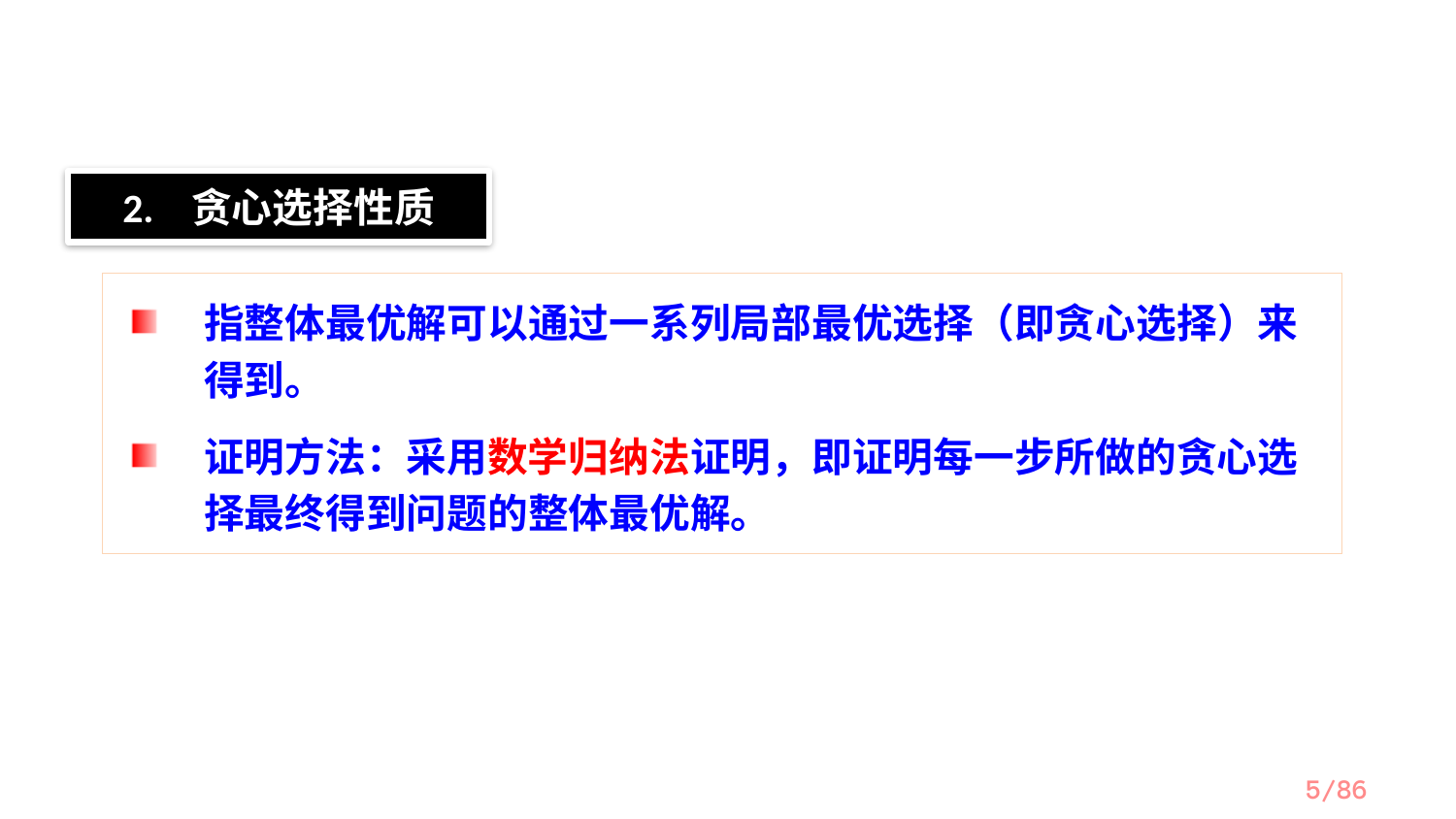

2.   贪心选择性质
指整体最优解可以通过一系列局部最优选择（即贪心选择）来得到。
证明方法：采用数学归纳法证明，即证明每一步所做的贪心选择最终得到问题的整体最优解。
5/86